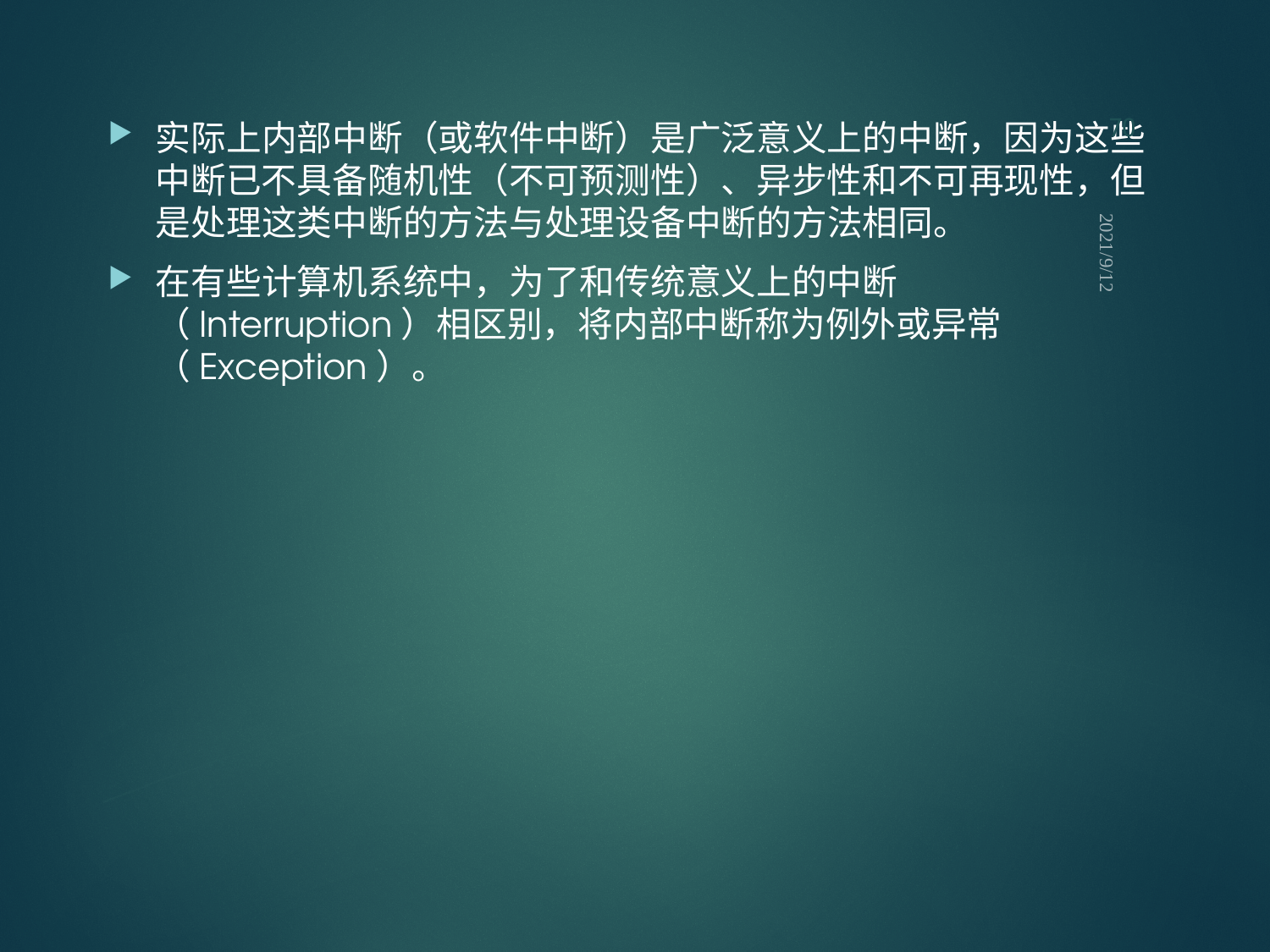

70
实际上内部中断（或软件中断）是广泛意义上的中断，因为这些中断已不具备随机性（不可预测性）、异步性和不可再现性，但是处理这类中断的方法与处理设备中断的方法相同。
在有些计算机系统中，为了和传统意义上的中断（Interruption）相区别，将内部中断称为例外或异常（Exception）。

2021/9/12